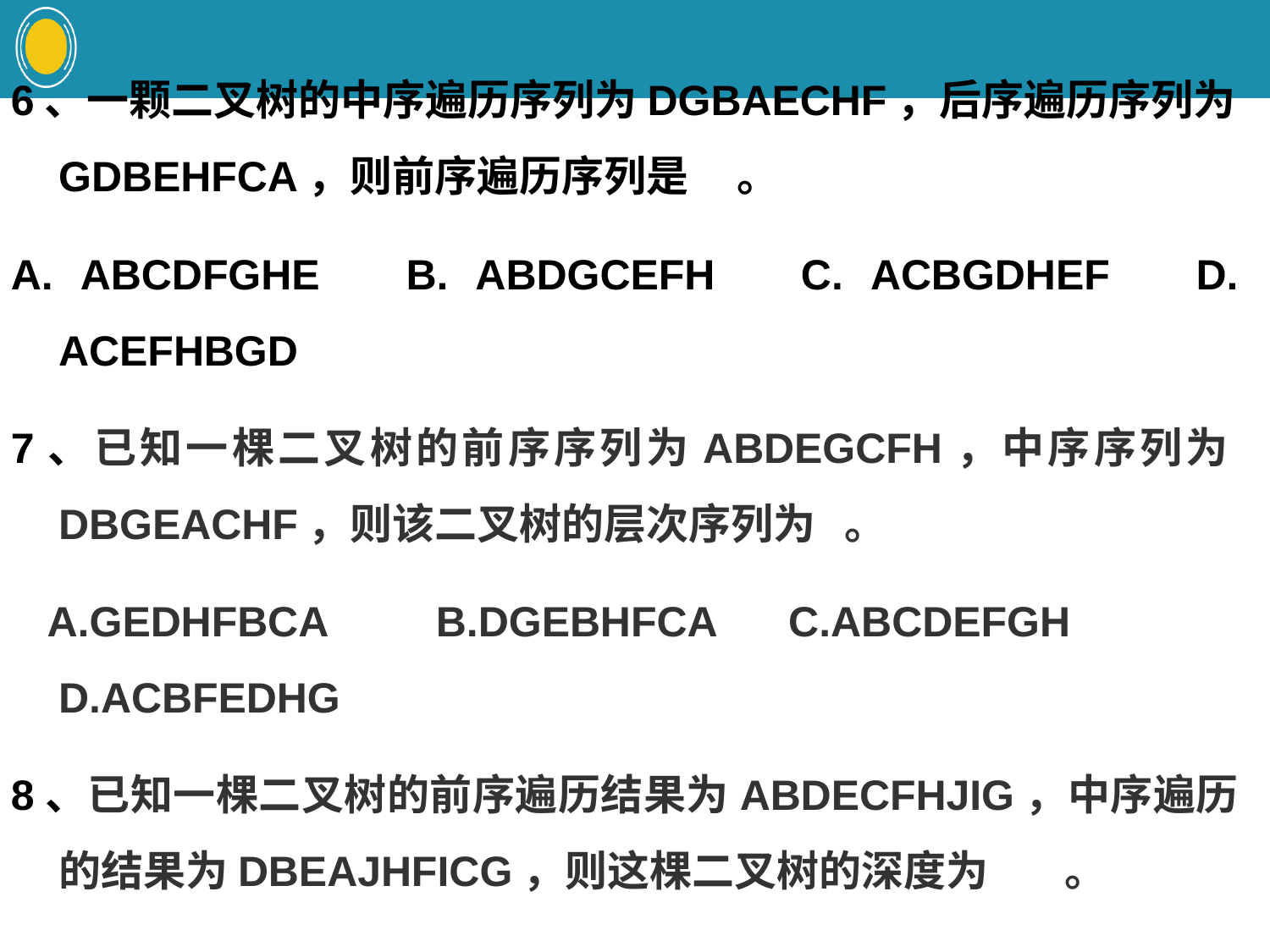

6、一颗二叉树的中序遍历序列为DGBAECHF，后序遍历序列为GDBEHFCA，则前序遍历序列是     。
A. ABCDFGHE   B. ABDGCEFH   C. ACBGDHEF   D. ACEFHBGD
7、已知一棵二叉树的前序序列为ABDEGCFH，中序序列为DBGEACHF，则该二叉树的层次序列为   。
 A.GEDHFBCA   B.DGEBHFCA  C.ABCDEFGH	     D.ACBFEDHG
8、已知一棵二叉树的前序遍历结果为ABDECFHJIG，中序遍历的结果为DBEAJHFICG，则这棵二叉树的深度为        。
　　A.3             B.4             C.5          D.6

#